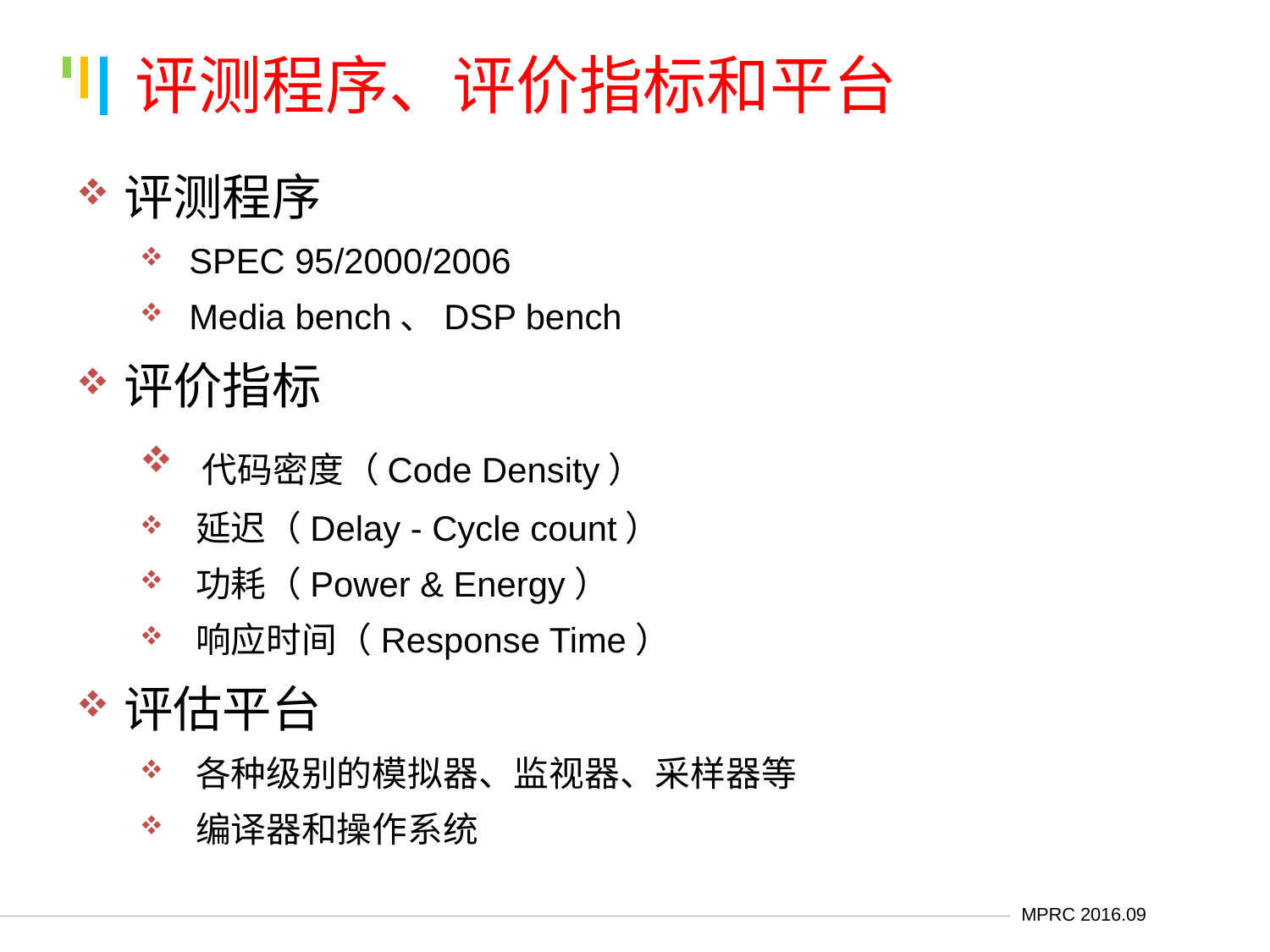

# 评测程序、评价指标和平台
评测程序
 SPEC 95/2000/2006
 Media bench、DSP bench
评价指标
 代码密度（Code Density）
 延迟（Delay - Cycle count）
 功耗（Power & Energy）
 响应时间（Response Time）
评估平台
 各种级别的模拟器、监视器、采样器等
 编译器和操作系统